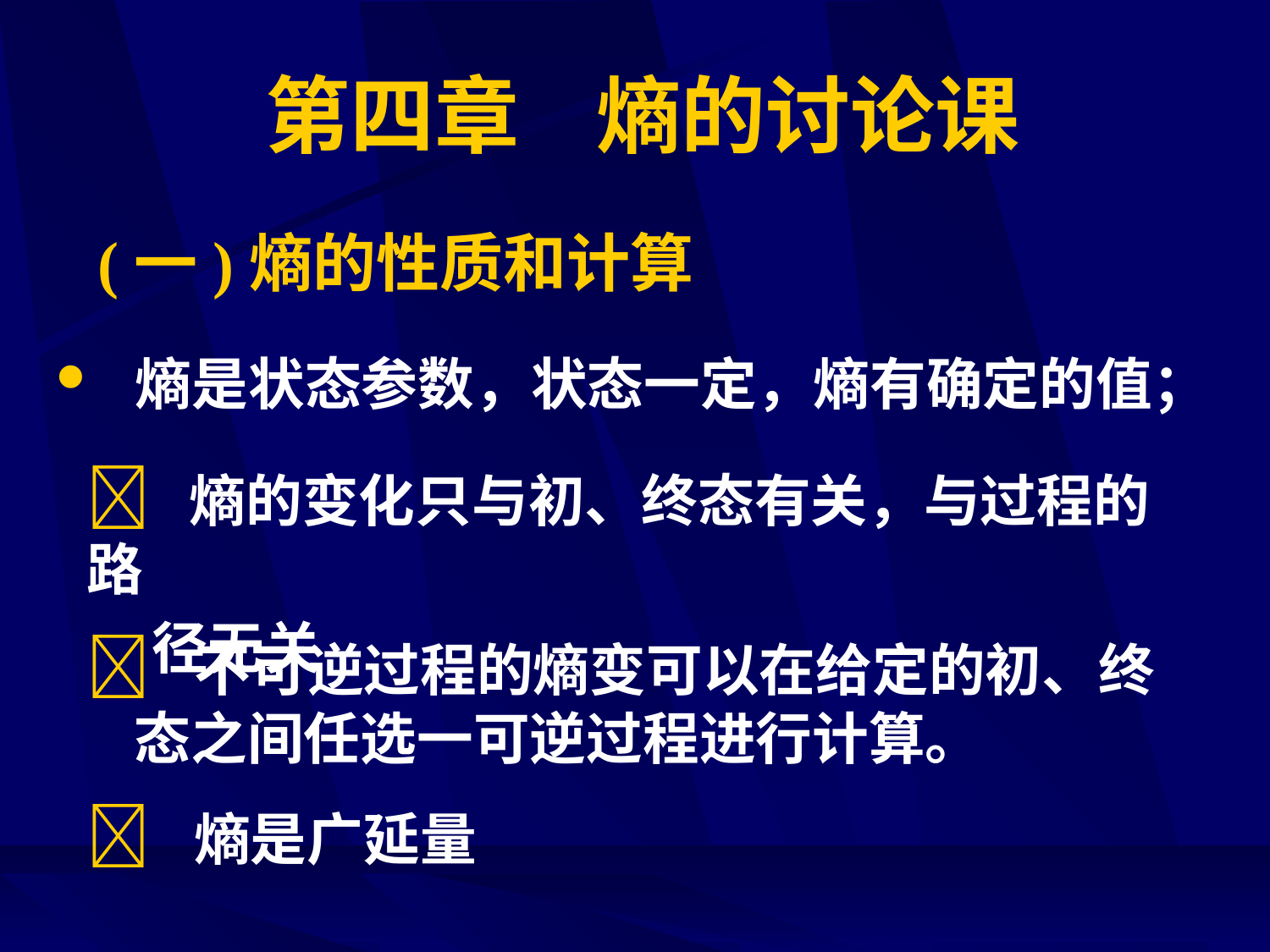

第四章    熵的讨论课
# (一)熵的性质和计算
  熵是状态参数，状态一定，熵有确定的值；
•  熵的变化只与初、终态有关，与过程的路
    径无关
•  不可逆过程的熵变可以在给定的初、终 态之间任选一可逆过程进行计算。
•  熵是广延量